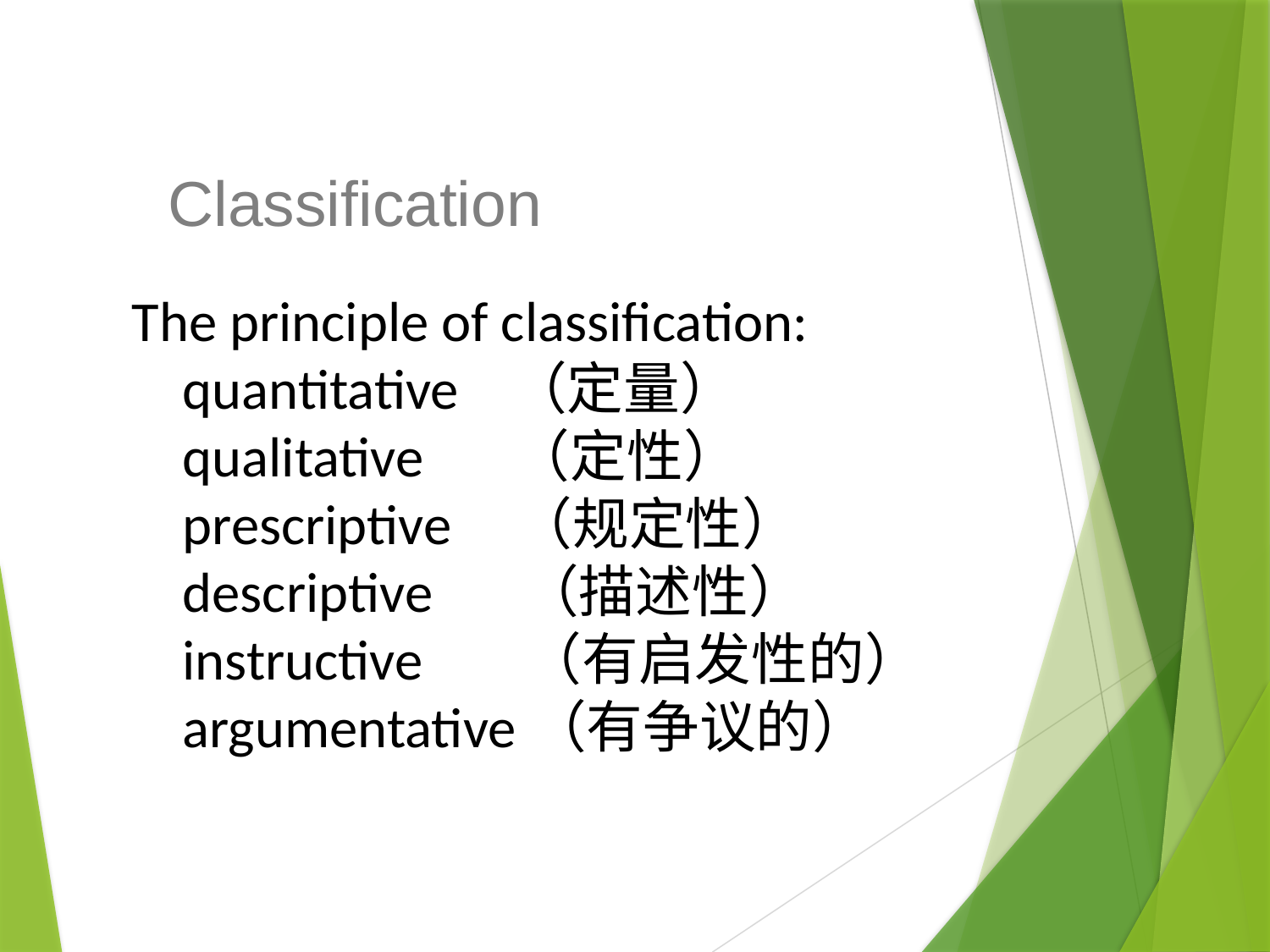

Classification
The principle of classification:
    quantitative   （定量）
    qualitative      （定性）
    prescriptive    （规定性）
    descriptive      （描述性）
    instructive       （有启发性的）
    argumentative（有争议的）